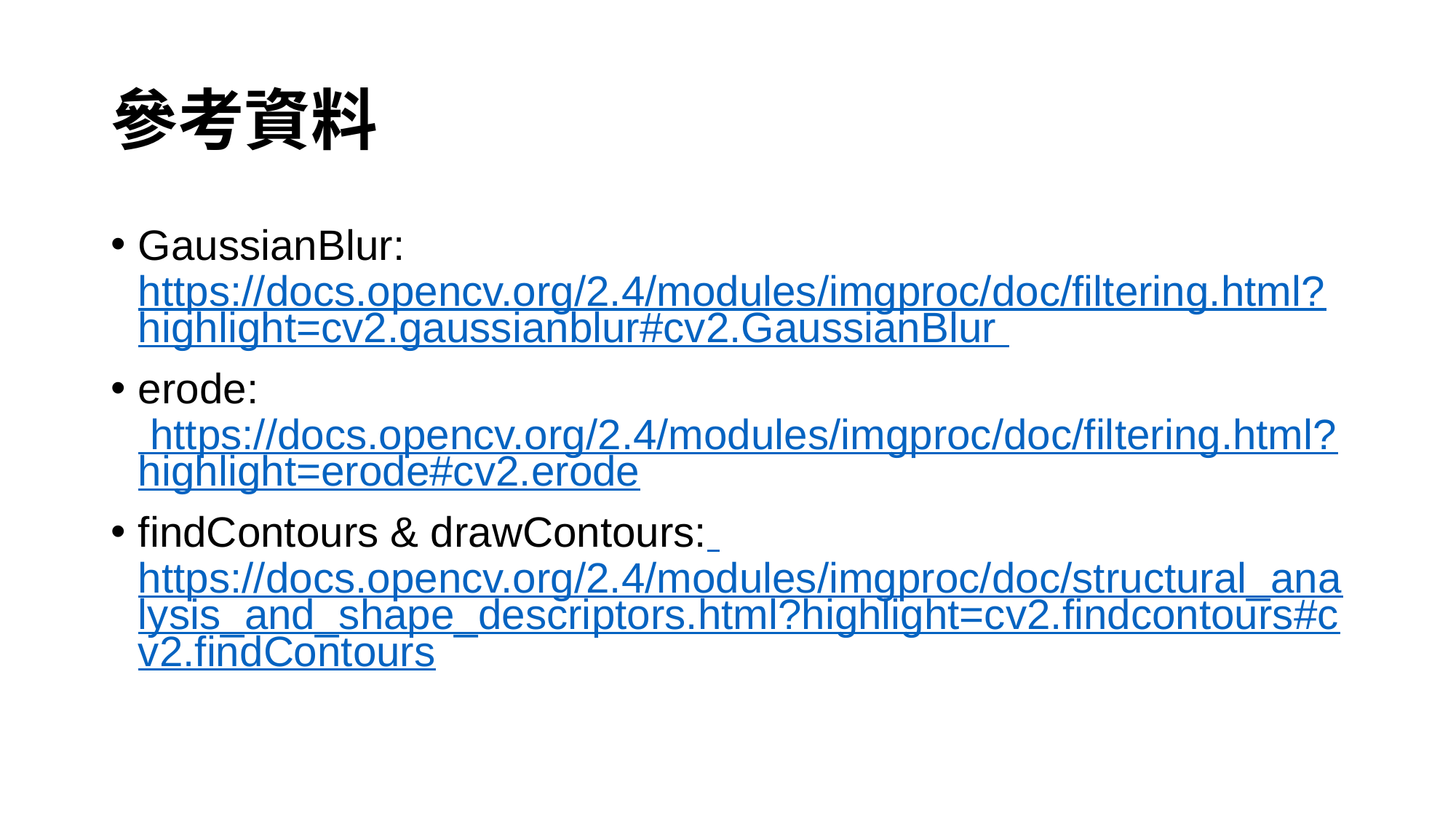

# 參考資料
GaussianBlur: https://docs.opencv.org/2.4/modules/imgproc/doc/filtering.html?highlight=cv2.gaussianblur#cv2.GaussianBlur
erode: https://docs.opencv.org/2.4/modules/imgproc/doc/filtering.html?highlight=erode#cv2.erode
findContours & drawContours: https://docs.opencv.org/2.4/modules/imgproc/doc/structural_analysis_and_shape_descriptors.html?highlight=cv2.findcontours#cv2.findContours